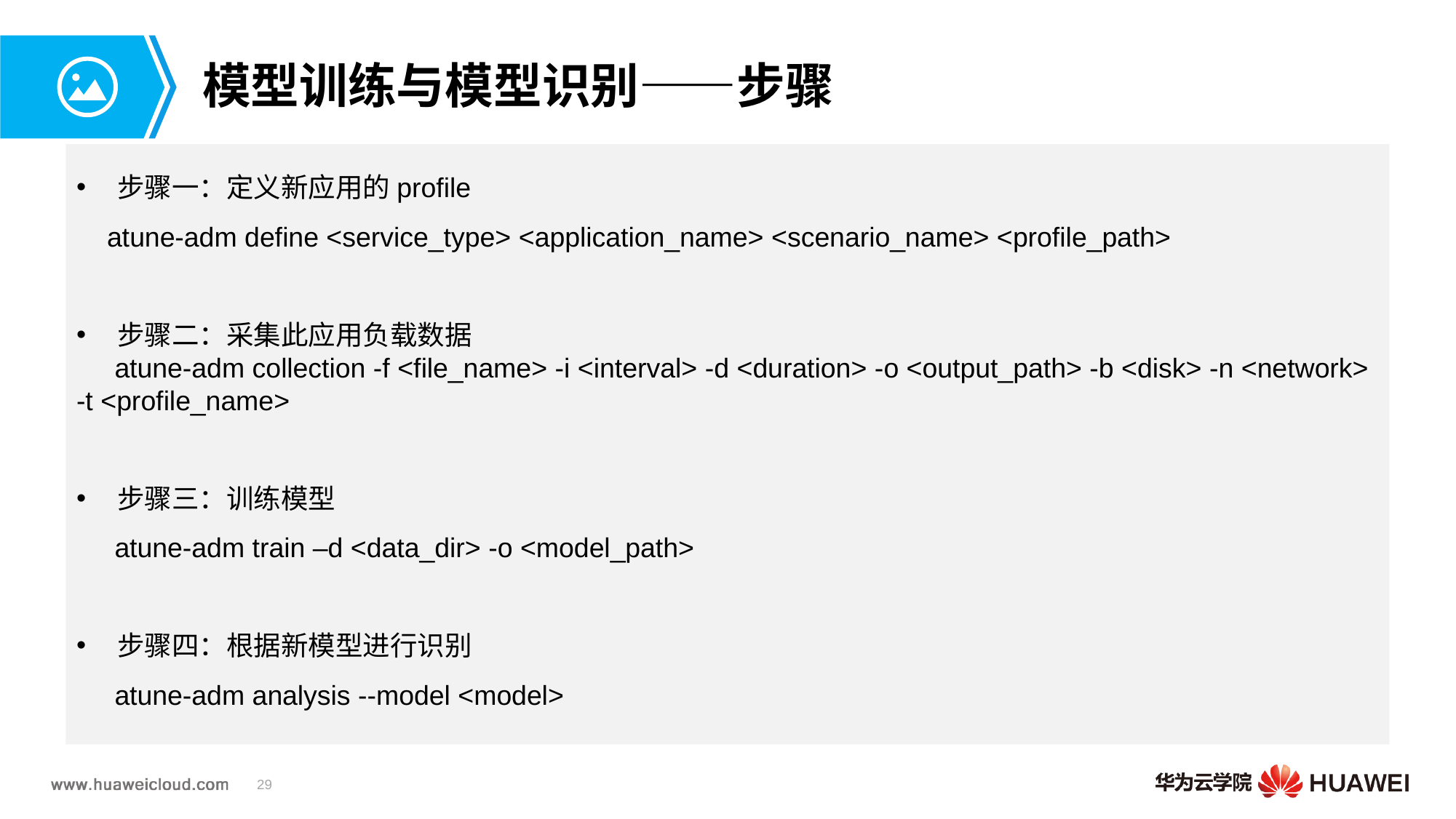

# 模型训练与模型识别——步骤

步骤一：定义新应用的profile
    atune-adm define <service_type> <application_name> <scenario_name> <profile_path>

步骤二：采集此应用负载数据
     atune-adm collection -f <file_name> -i <interval> -d <duration> -o <output_path> -b <disk> -n <network> -t <profile_name>

步骤三：训练模型
     atune-adm train –d <data_dir> -o <model_path>

步骤四：根据新模型进行识别
     atune-adm analysis --model <model>